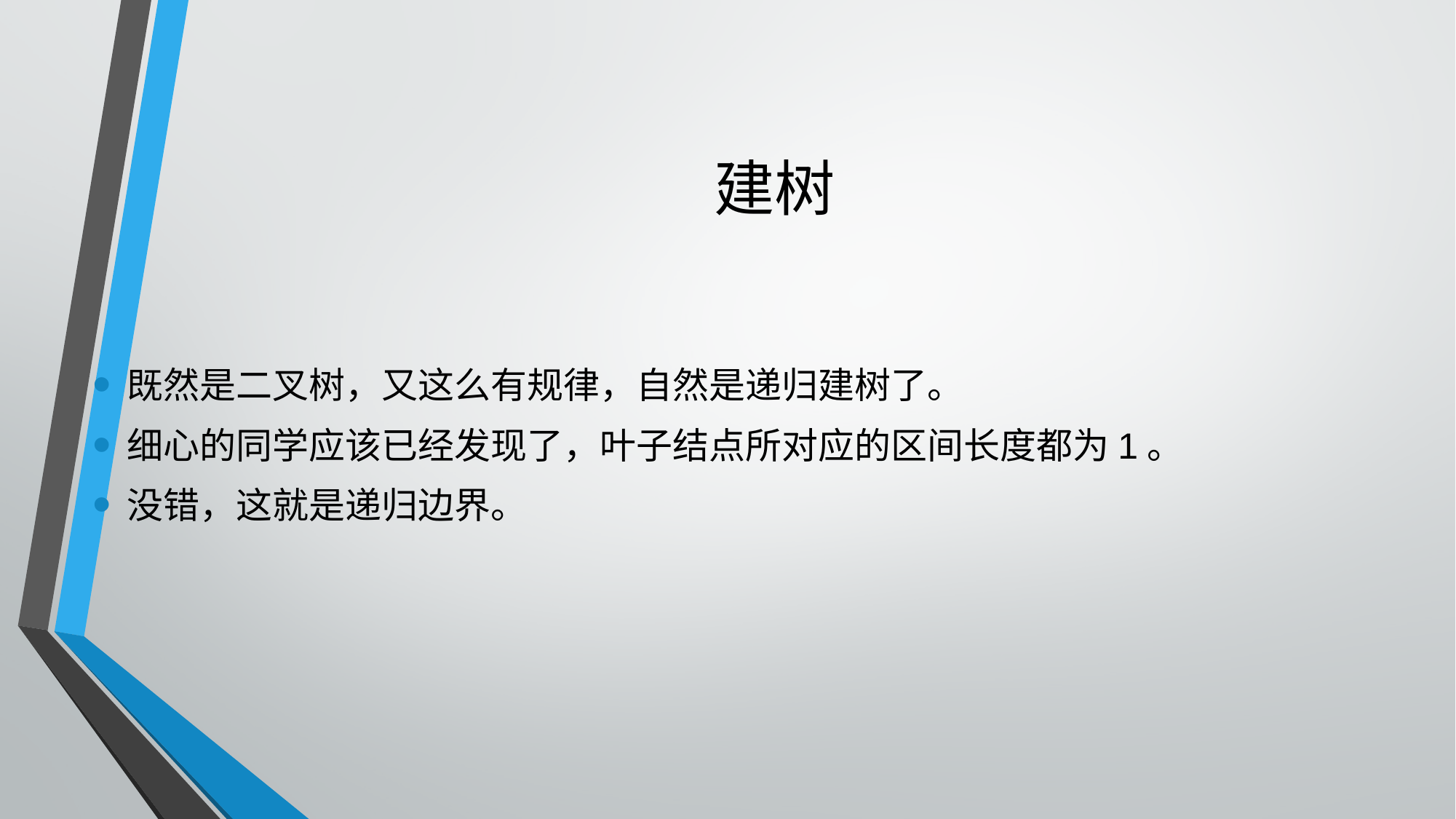

# 建树
既然是二叉树，又这么有规律，自然是递归建树了。
细心的同学应该已经发现了，叶子结点所对应的区间长度都为1。
没错，这就是递归边界。